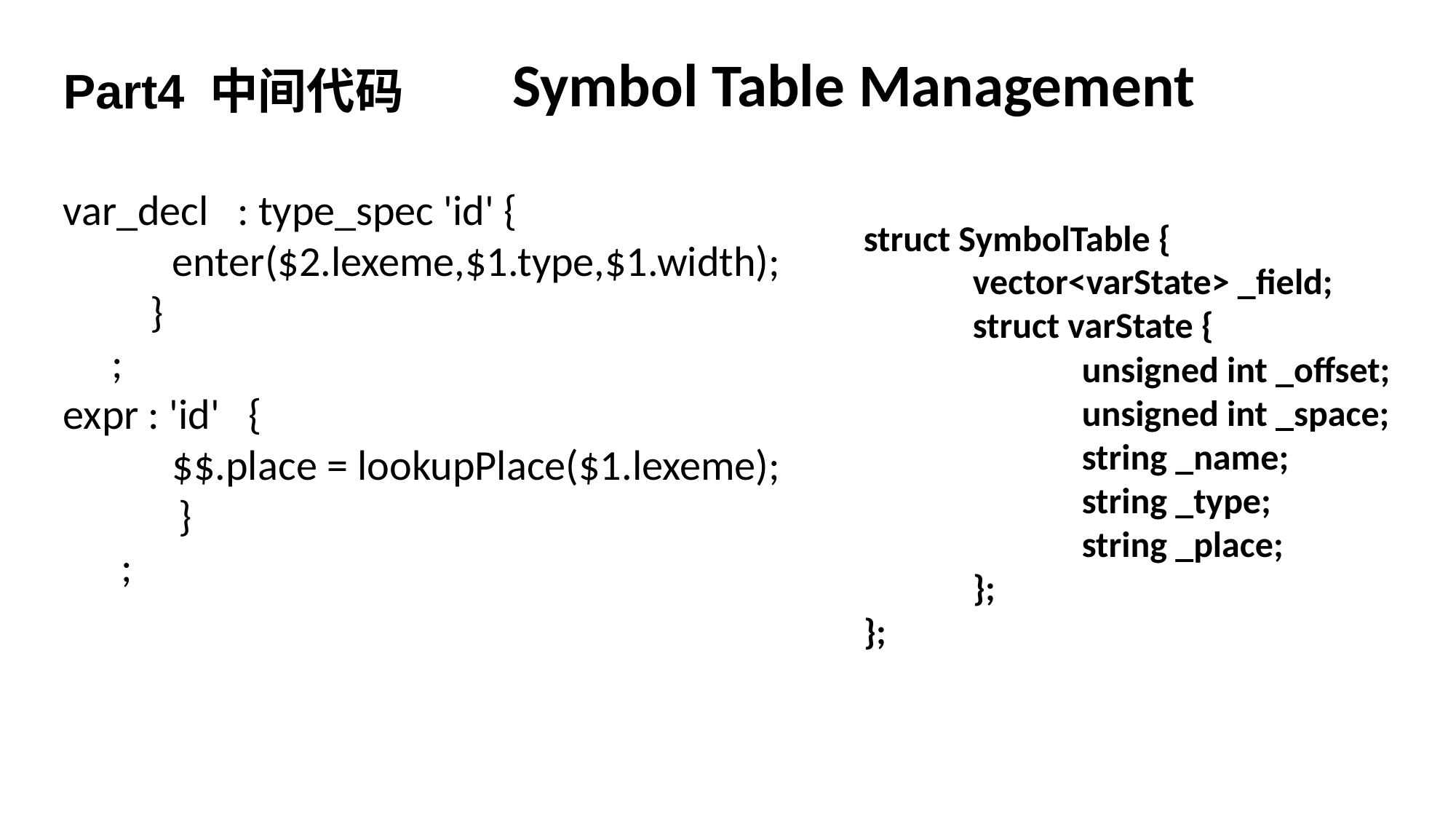

Symbol Table Management
Part4 中间代码
struct SymbolTable {
	vector<varState> _field;
	struct varState {
		unsigned int _offset;
		unsigned int _space;
		string _name;
		string _type;
		string _place;
	};
};

var_decl   : type_spec 'id' {
	enter($2.lexeme,$1.type,$1.width);
         }
     ;
expr : 'id'   {
	$$.place = lookupPlace($1.lexeme);
            }
      ;